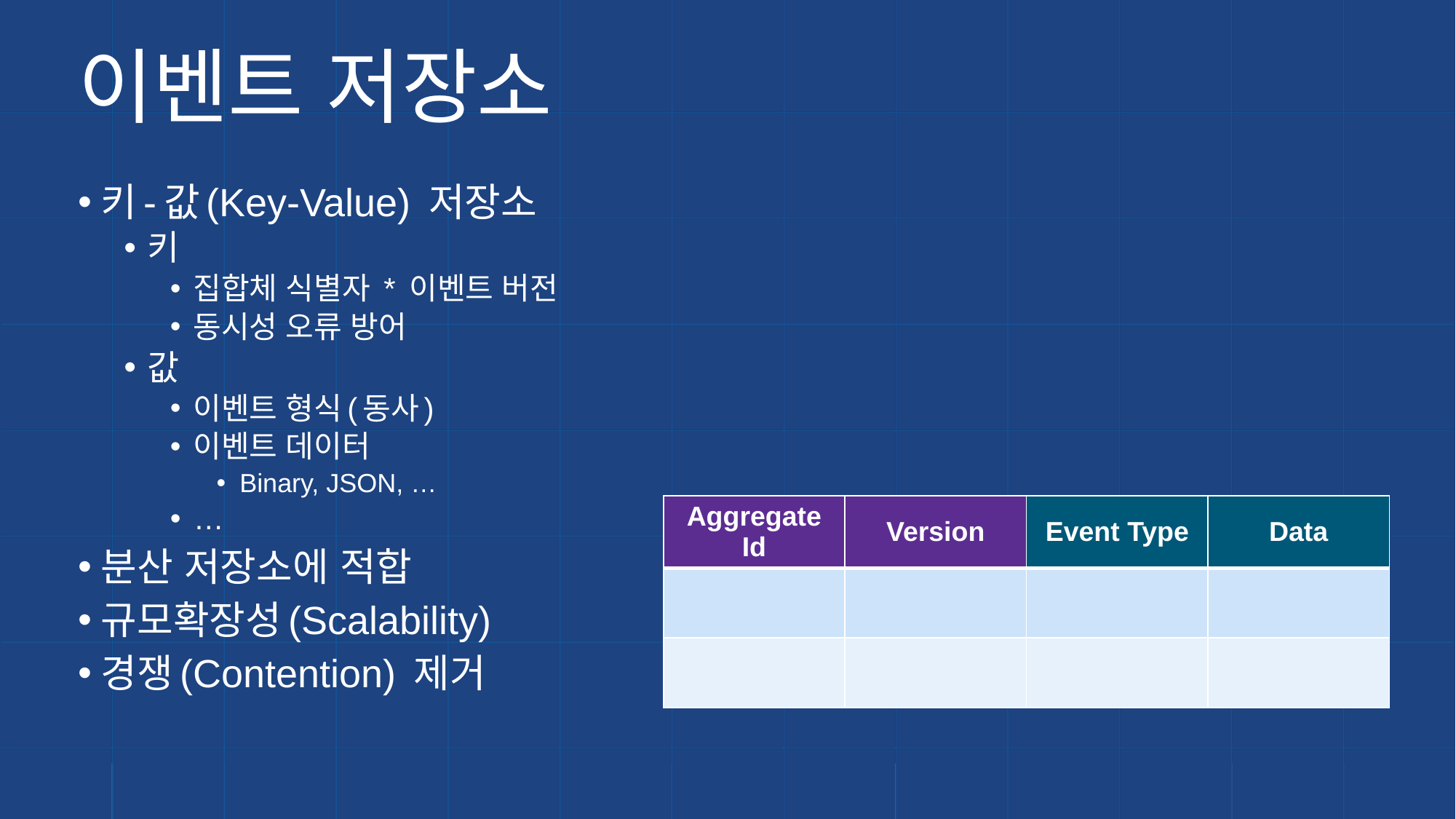

# 이벤트 저장소
키-값(Key-Value) 저장소
키
집합체 식별자 * 이벤트 버전
동시성 오류 방어
값
이벤트 형식(동사)
이벤트 데이터
Binary, JSON, …
…
분산 저장소에 적합
규모확장성(Scalability)
경쟁(Contention) 제거
| Aggregate Id | Version | Event Type | Data |
| --- | --- | --- | --- |
|  |  |  |  |
|  |  |  |  |